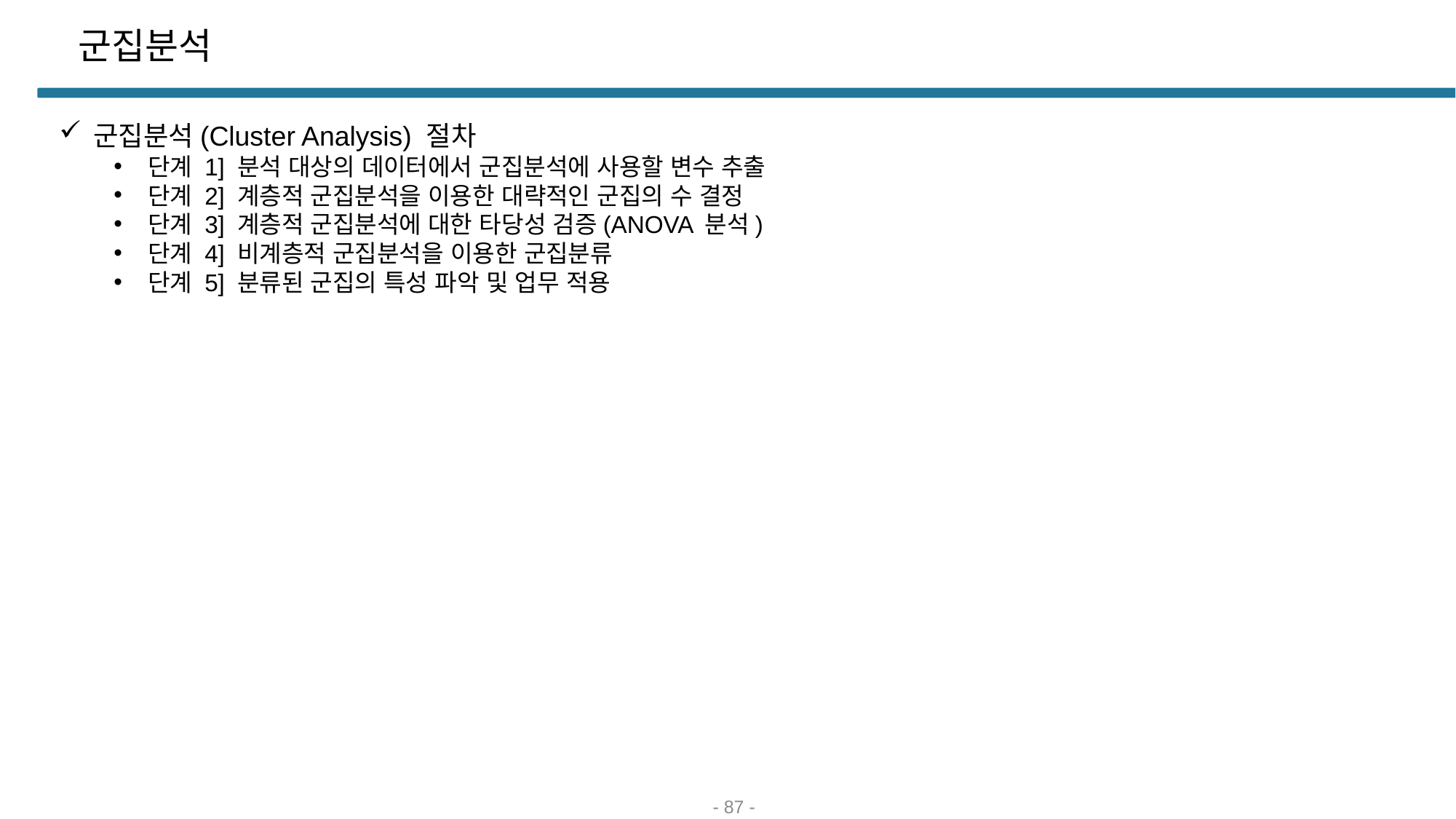

군집분석
#
군집분석(Cluster Analysis) 절차
단계 1] 분석 대상의 데이터에서 군집분석에 사용할 변수 추출
단계 2] 계층적 군집분석을 이용한 대략적인 군집의 수 결정
단계 3] 계층적 군집분석에 대한 타당성 검증(ANOVA 분석)
단계 4] 비계층적 군집분석을 이용한 군집분류
단계 5] 분류된 군집의 특성 파악 및 업무 적용
- 87 -